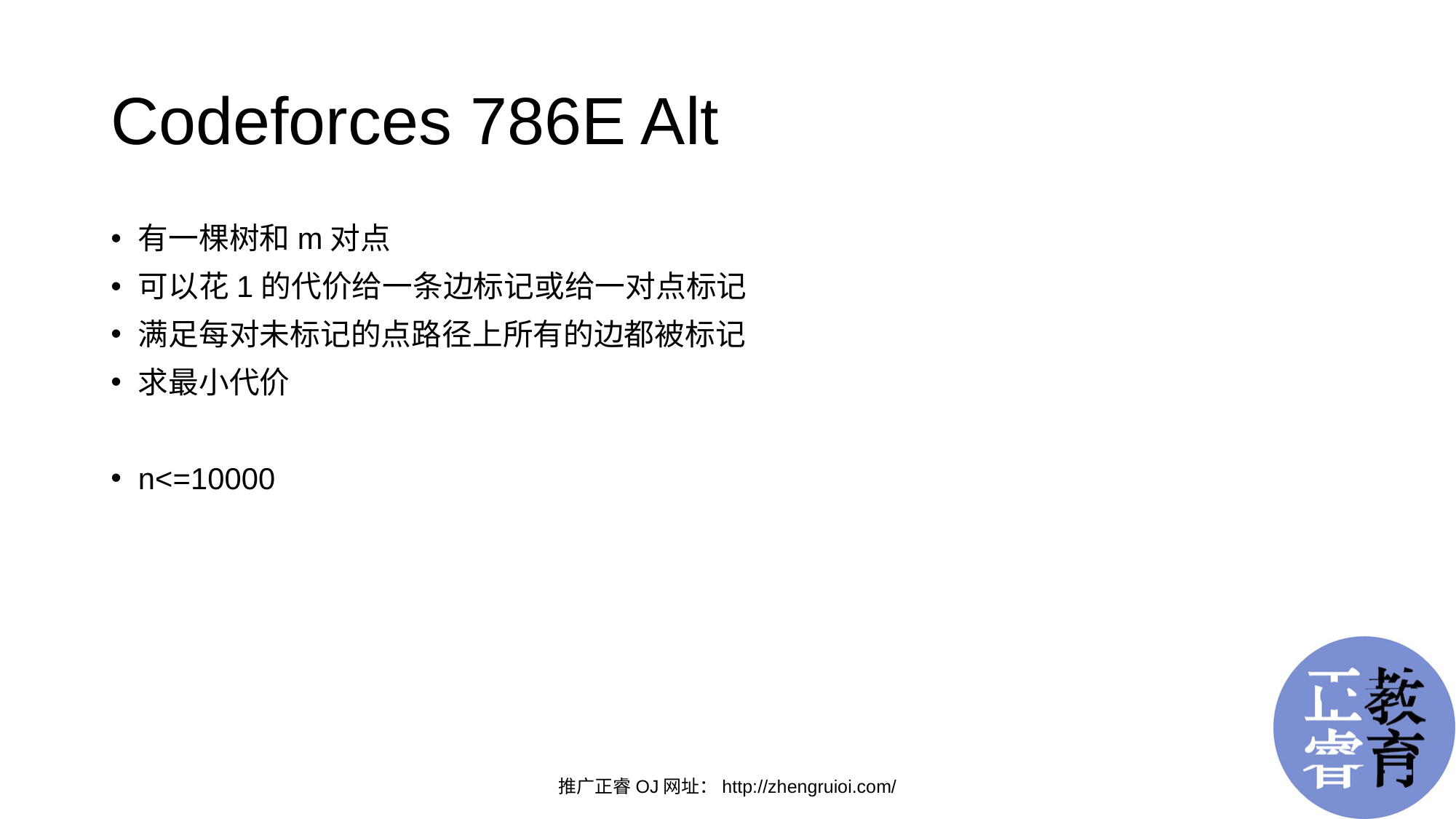

# Codeforces 786E Alt
有一棵树和m对点
可以花1的代价给一条边标记或给一对点标记
满足每对未标记的点路径上所有的边都被标记
求最小代价

n<=10000